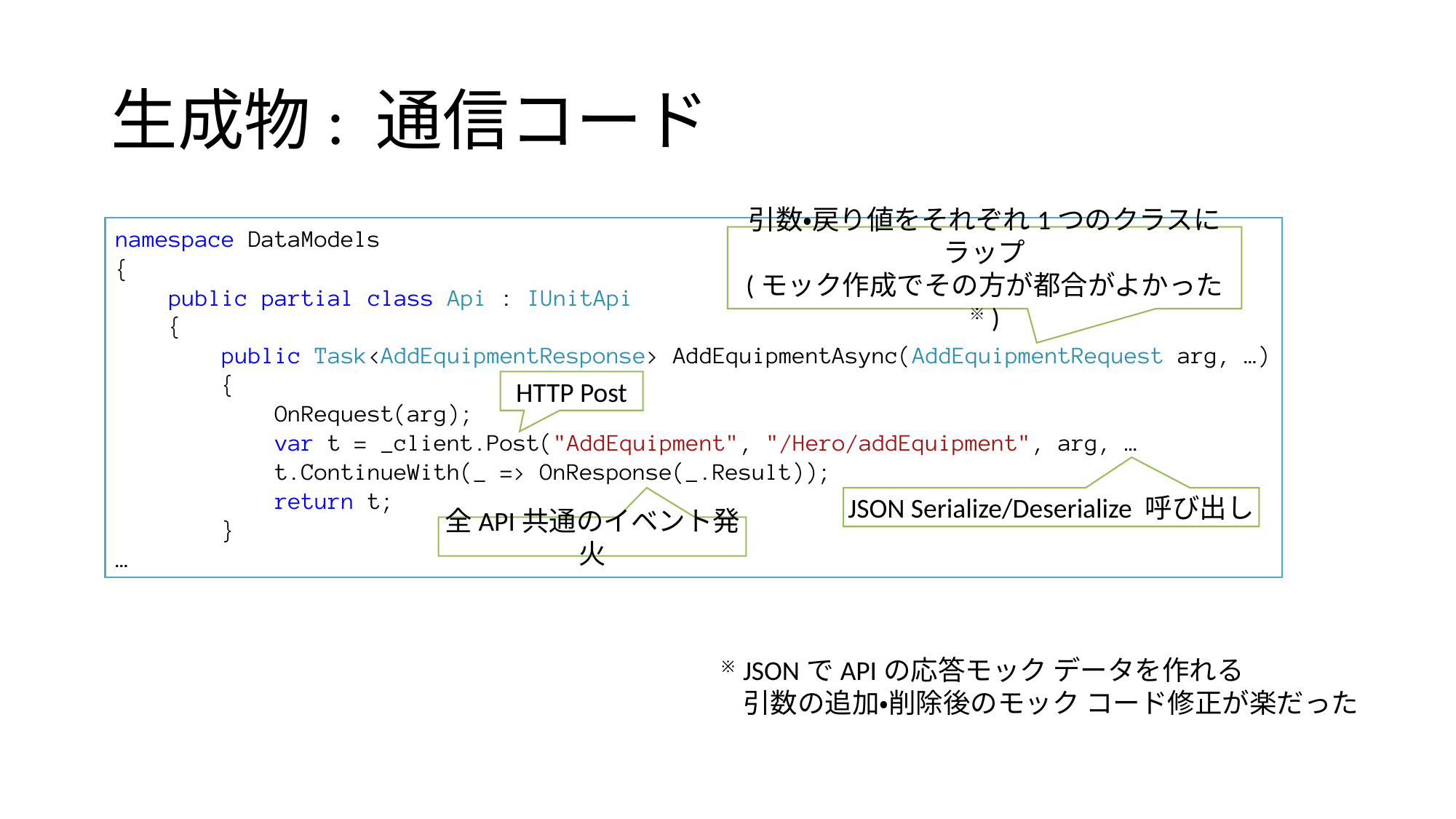

# 生成物: 通信コード
namespace DataModels
{
    public partial class Api : IUnitApi
    {
        public Task<AddEquipmentResponse> AddEquipmentAsync(AddEquipmentRequest arg, …)
        {
            OnRequest(arg);
            var t = _client.Post("AddEquipment", "/Hero/addEquipment", arg, …
            t.ContinueWith(_ => OnResponse(_.Result));
            return t;
        }
…
引数・戻り値をそれぞれ1つのクラスにラップ
(モック作成でその方が都合がよかった※)
HTTP Post
JSON Serialize/Deserialize 呼び出し
全API共通のイベント発火
※	JSONでAPIの応答モック データを作れる
	引数の追加・削除後のモック コード修正が楽だった